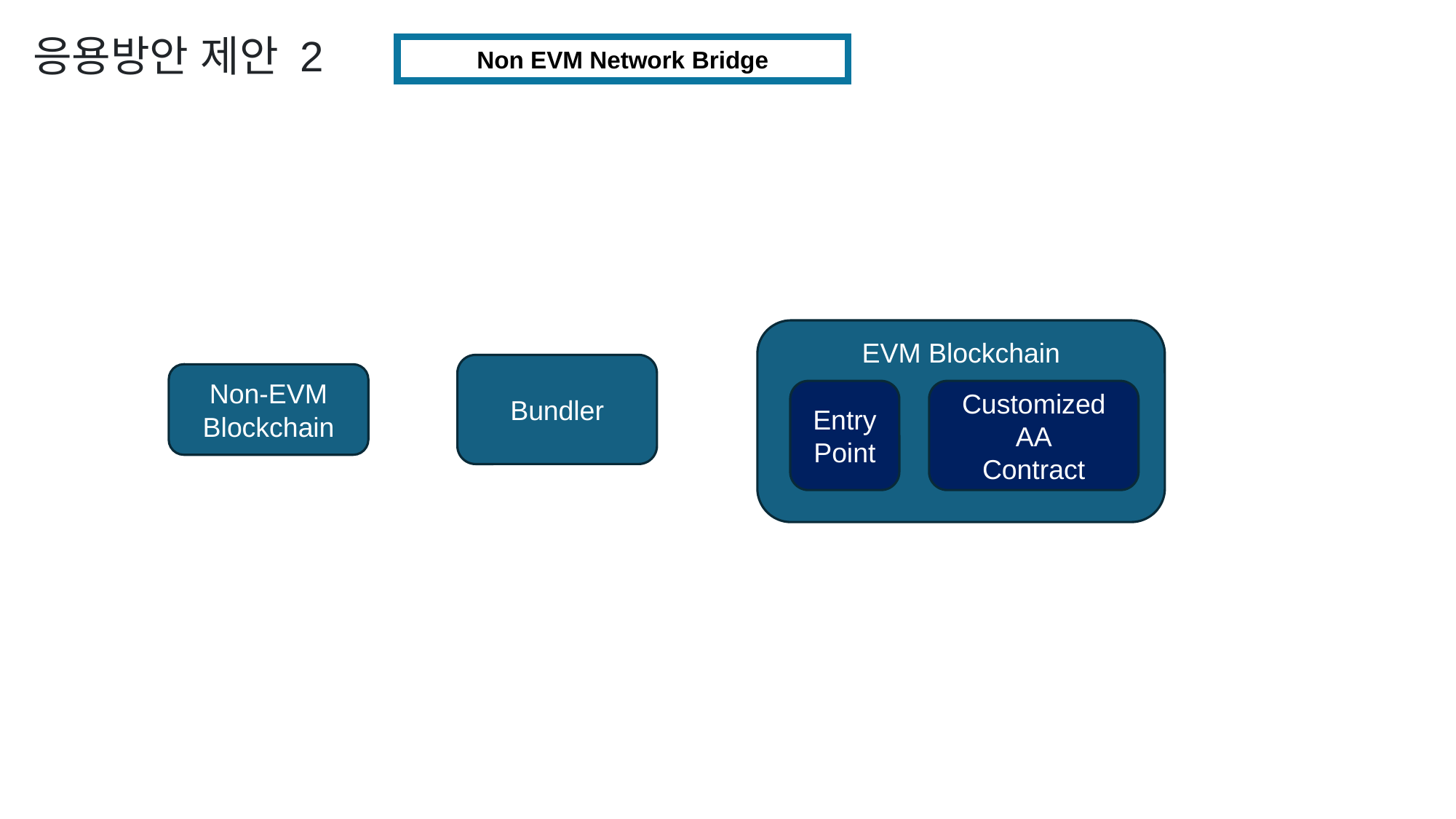

응용방안 제안 2
Non EVM Network Bridge
EVM Blockchain
Bundler
Non-EVM Blockchain
EntryPoint
Customized
AA
Contract